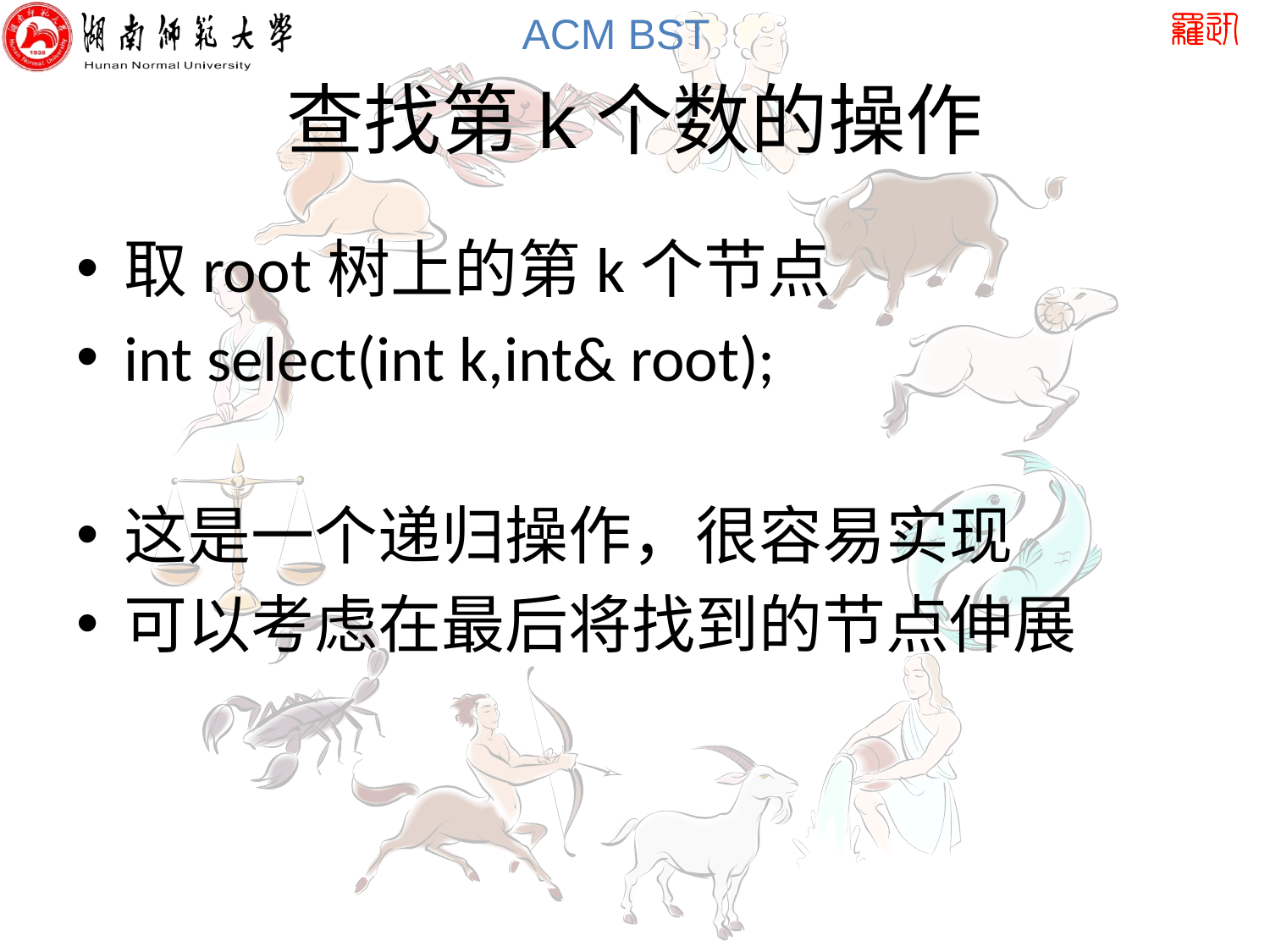

# 查找第k个数的操作
取root树上的第k个节点
int select(int k,int& root);

这是一个递归操作，很容易实现
可以考虑在最后将找到的节点伸展